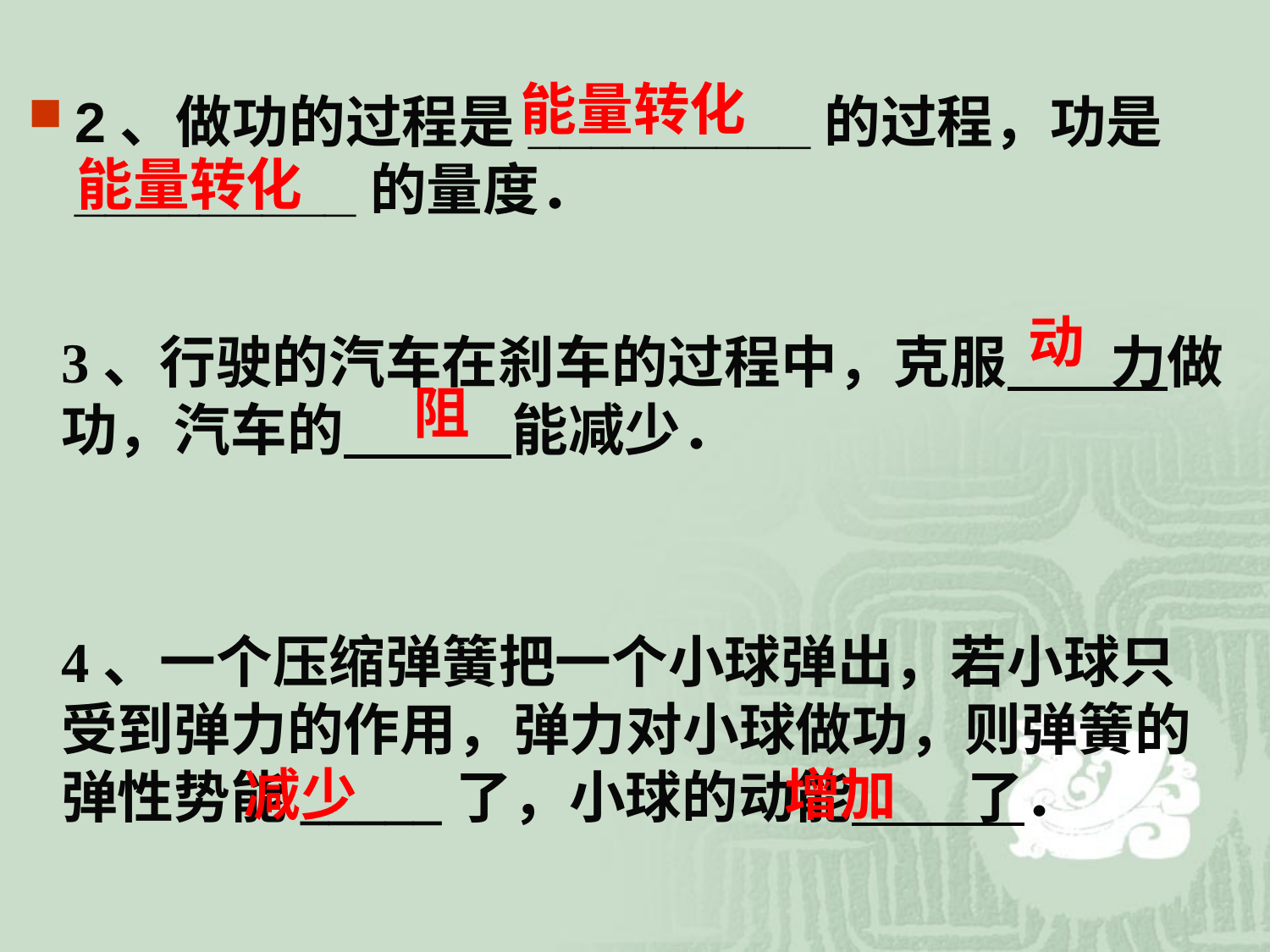

能量转化
2、做功的过程是_________的过程，功是_________的量度．
能量转化
动
3、行驶的汽车在刹车的过程中，克服        力做功，汽车的             能减少．
阻
4、一个压缩弹簧把一个小球弹出，若小球只受到弹力的作用，弹力对小球做功，则弹簧的弹性势能_____了，小球的动能         了．
减少
增加